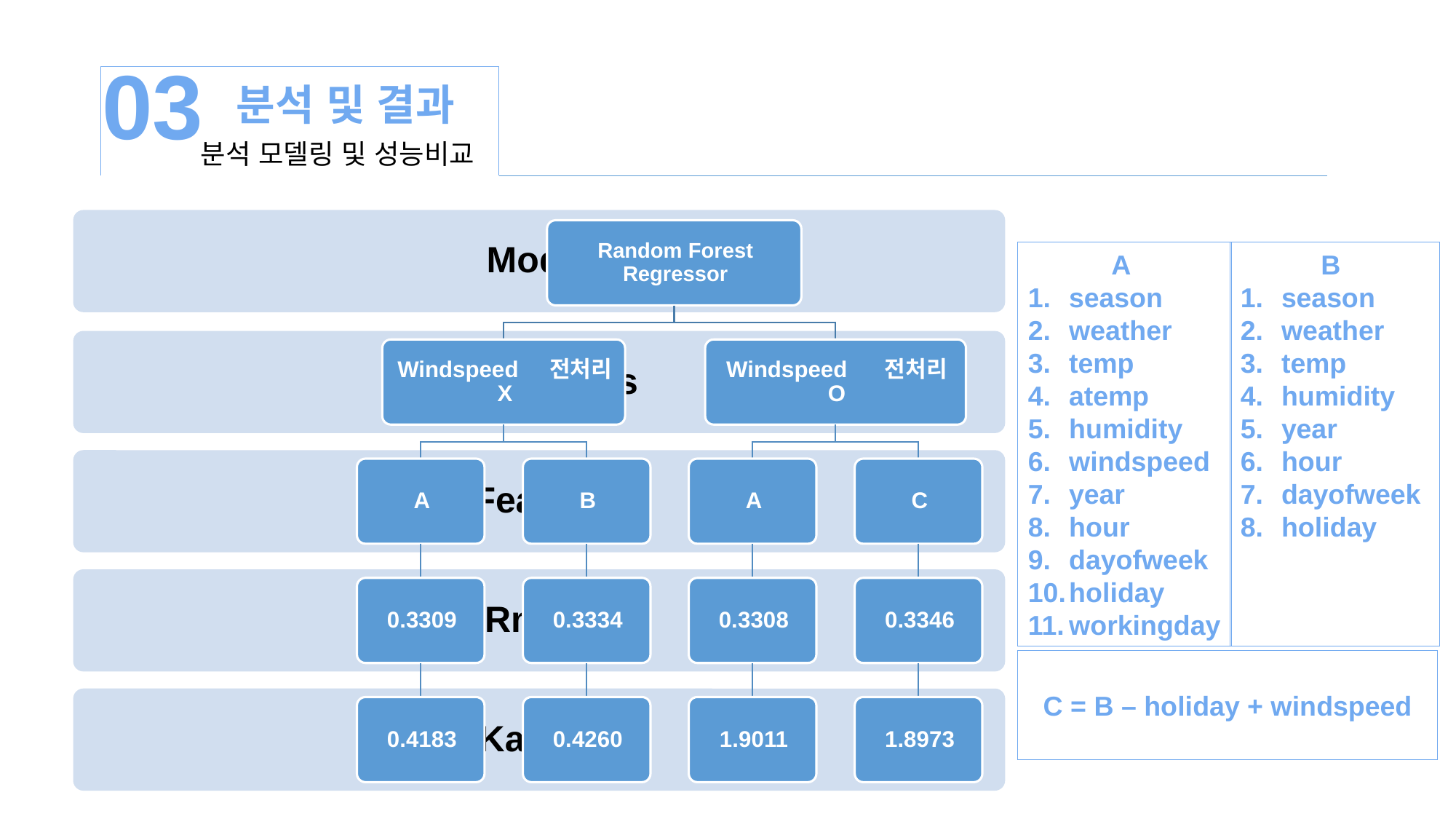

03
분석 및 결과
분석 모델링 및 성능비교
Kaggle
Rmsle
Feature
Preprocess
Model
Random Forest Regressor
Windspeed    전처리 X
A
0.3309
0.4183
B
0.3334
0.4260
Windspeed     전처리 O
A
0.3308
1.9011
C
0.3346
1.8973
A
season
weather
temp
atemp
humidity
windspeed
year
hour
dayofweek
holiday
workingday
B
season
weather
temp
humidity
year
hour
dayofweek
holiday

C = B – holiday + windspeed